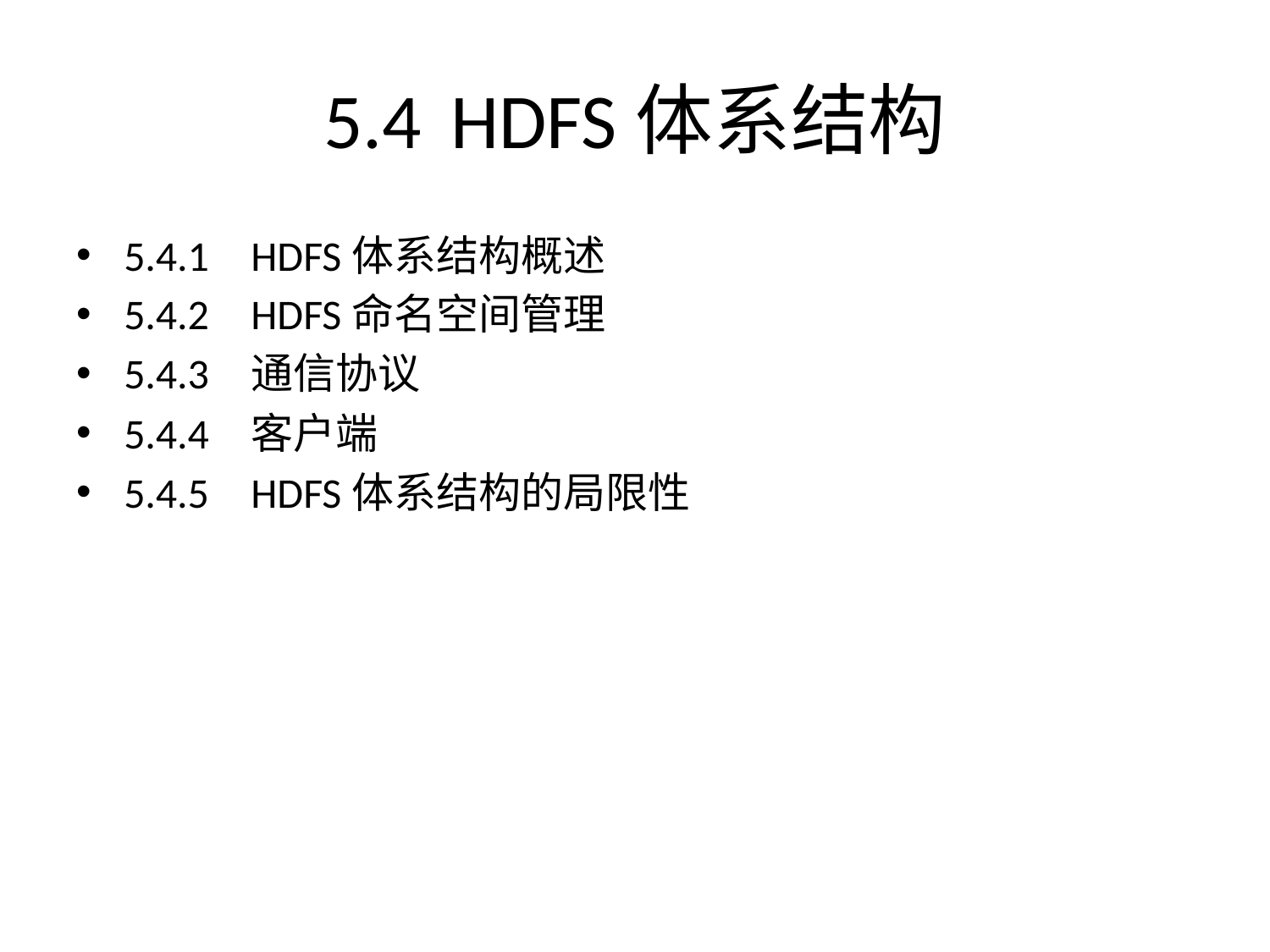

# 5.4	HDFS体系结构
5.4.1	HDFS体系结构概述
5.4.2	HDFS命名空间管理
5.4.3	通信协议
5.4.4	客户端
5.4.5	HDFS体系结构的局限性